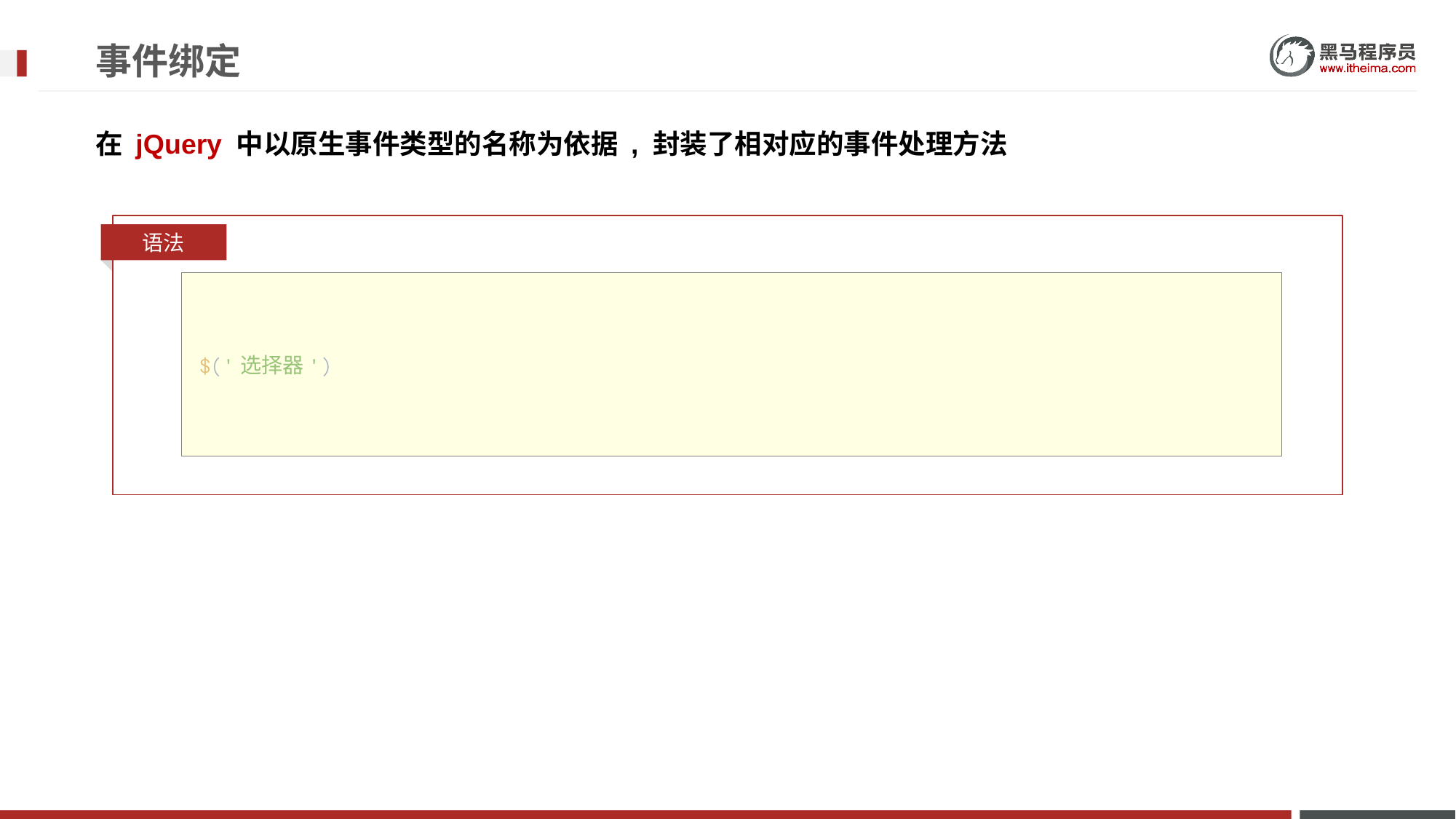

# 事件绑定
在 jQuery 中以原生事件类型的名称为依据 , 封装了相对应的事件处理方法

语法

      $('选择器')